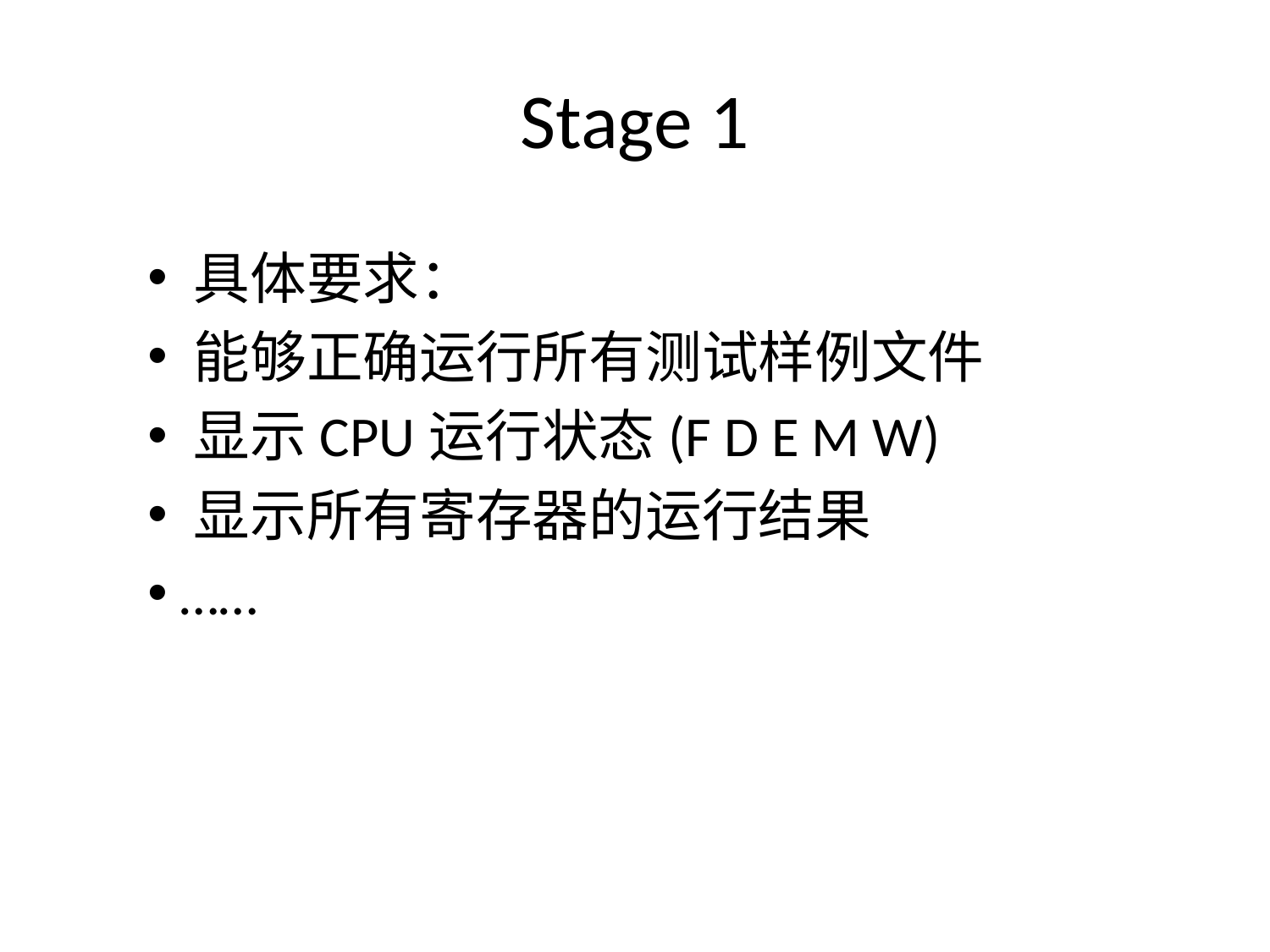

# Stage 1
 具体要求：
 能够正确运行所有测试样例文件
 显示CPU运行状态(F D E M W)
 显示所有寄存器的运行结果
 ……